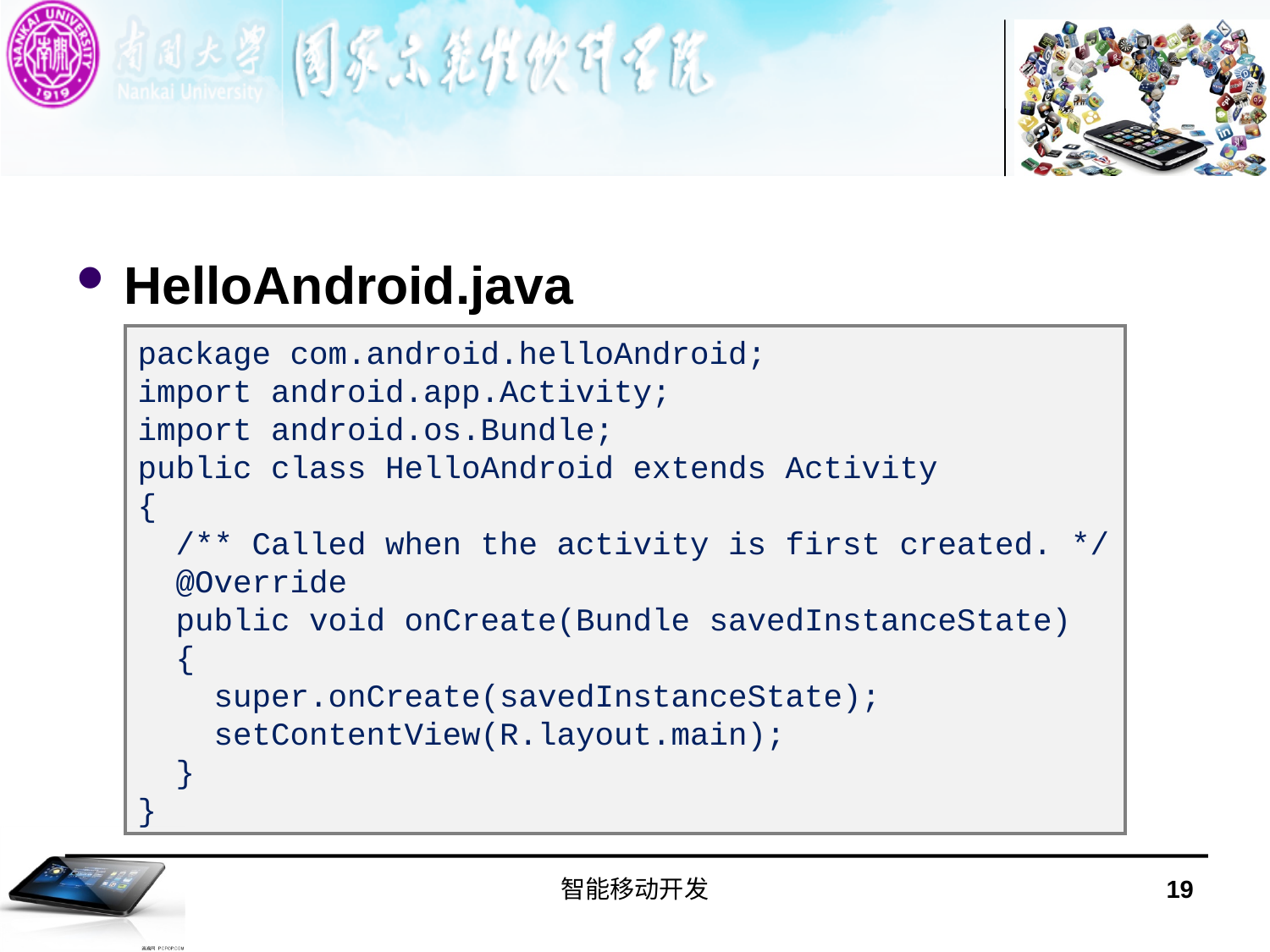

#
HelloAndroid.java
package com.android.helloAndroid;
import android.app.Activity;
import android.os.Bundle;
public class HelloAndroid extends Activity
{
  /** Called when the activity is first created. */
  @Override
  public void onCreate(Bundle savedInstanceState)
  {
    super.onCreate(savedInstanceState);
    setContentView(R.layout.main);
  }
}
智能移动开发
19